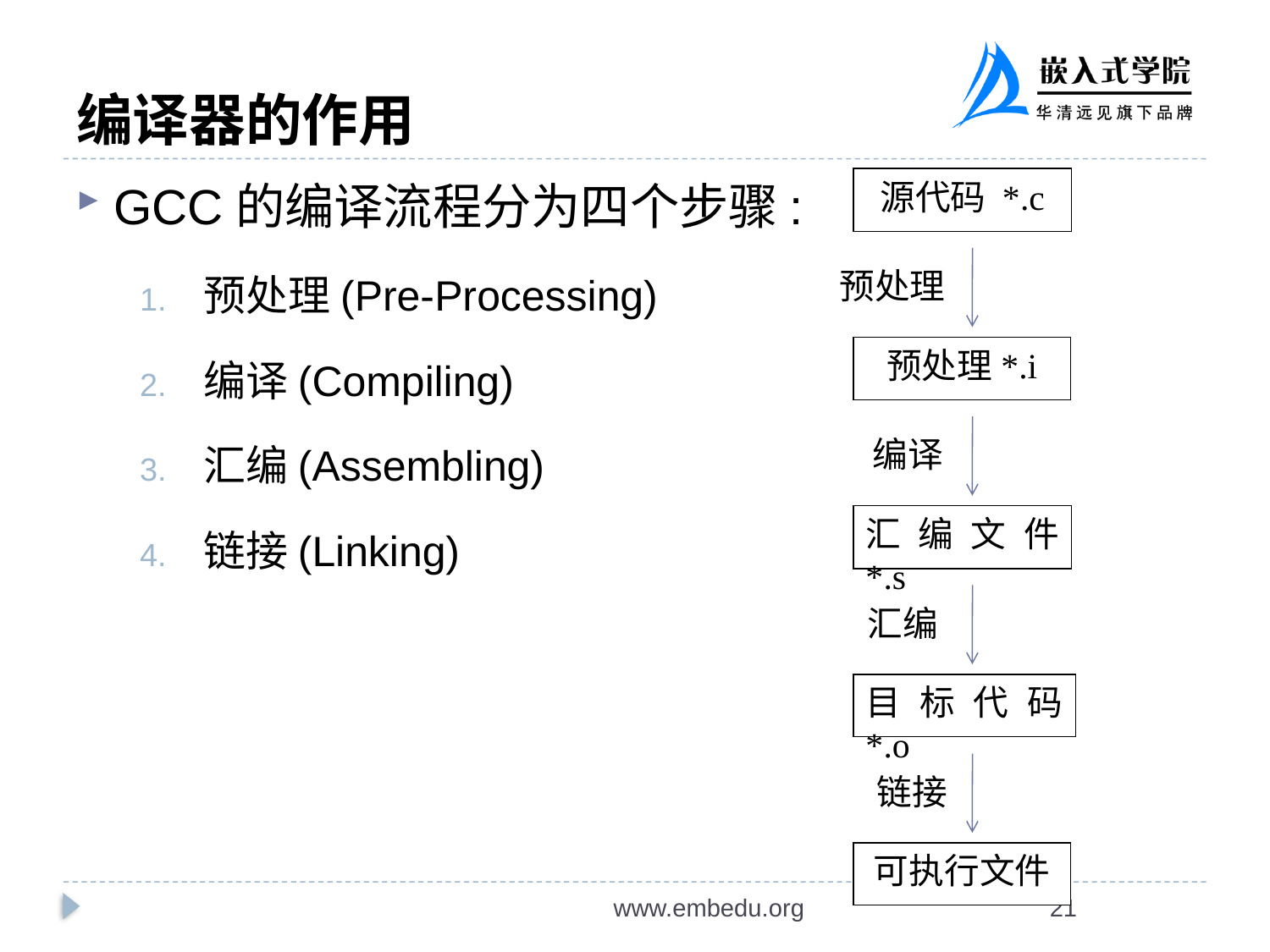

# 编译器的作用
源代码 *.c

预处理
预处理*.i
汇编文件 *.s
目标代码 *.o
链接
可执行文件
GCC的编译流程分为四个步骤:
预处理(Pre-Processing)
编译(Compiling)
汇编(Assembling)
链接(Linking)
编译
汇编
www.embedu.org
21